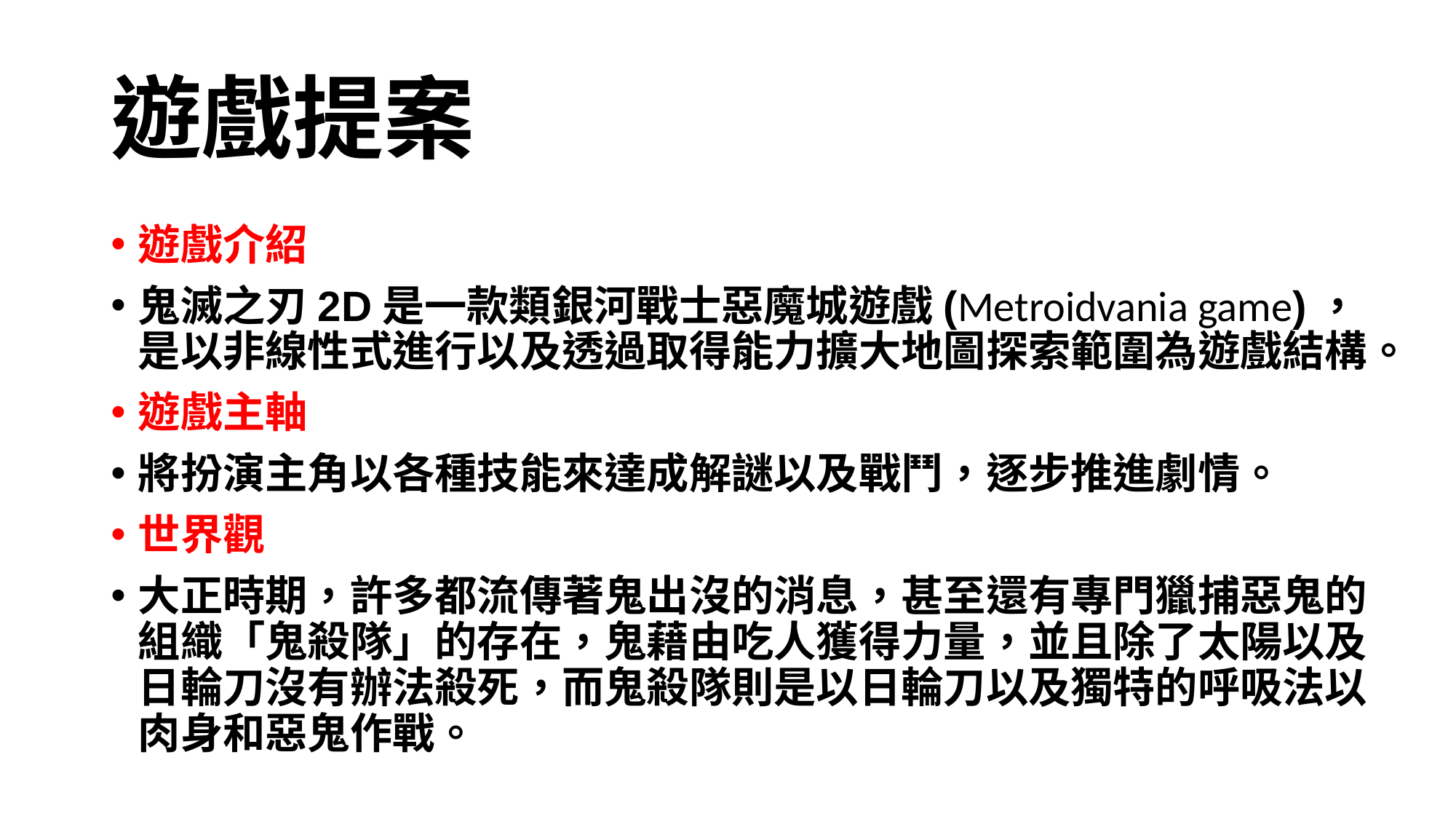

# 遊戲提案
遊戲介紹
鬼滅之刃2D是一款類銀河戰士惡魔城遊戲(Metroidvania game)，是以非線性式進行以及透過取得能力擴大地圖探索範圍為遊戲結構。
遊戲主軸
將扮演主角以各種技能來達成解謎以及戰鬥，逐步推進劇情。
世界觀
大正時期，許多都流傳著鬼出沒的消息，甚至還有專門獵捕惡鬼的組織「鬼殺隊」的存在，鬼藉由吃人獲得力量，並且除了太陽以及日輪刀沒有辦法殺死，而鬼殺隊則是以日輪刀以及獨特的呼吸法以肉身和惡鬼作戰。